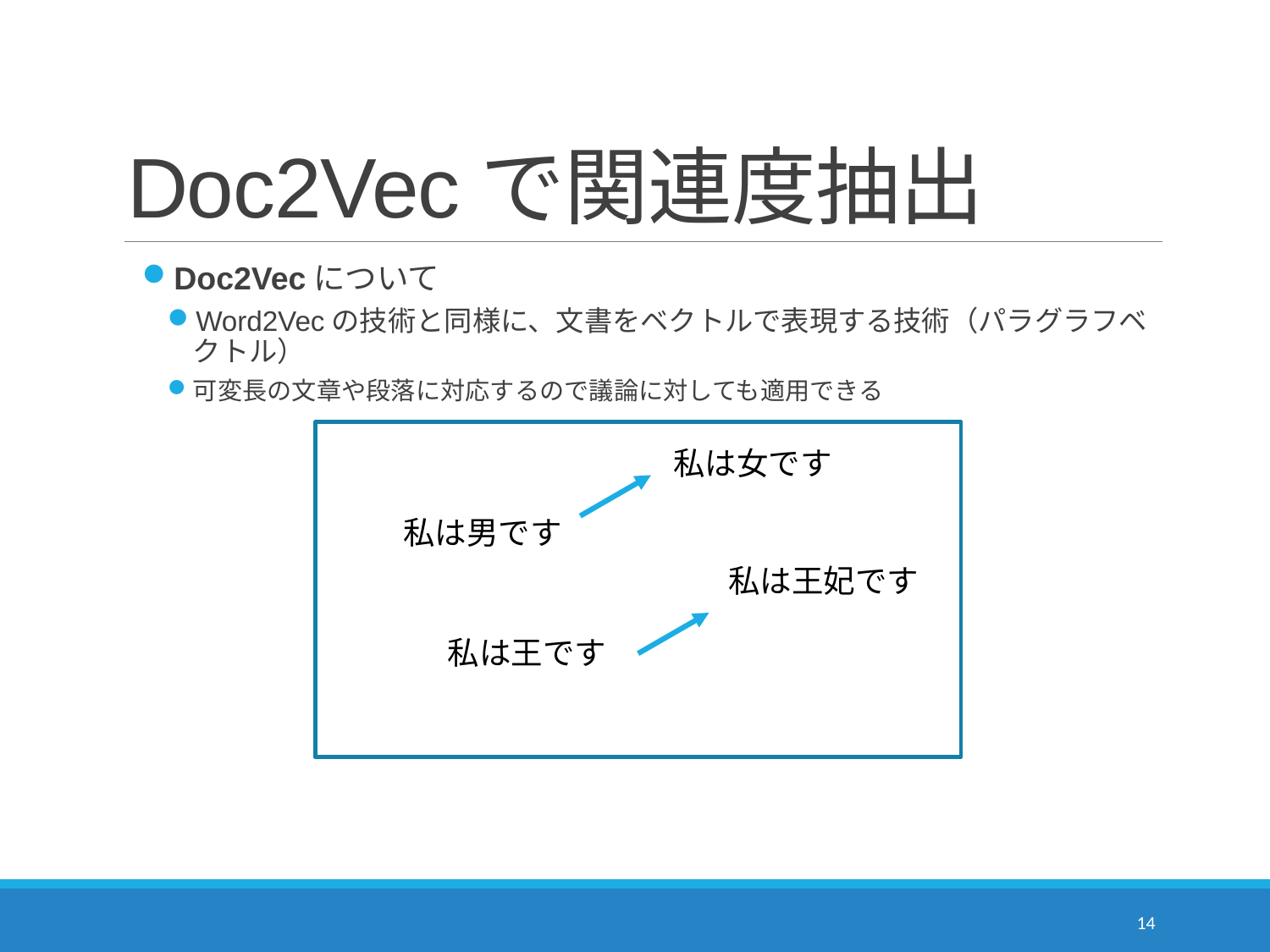

# Doc2Vecで関連度抽出
Doc2Vecについて
Word2Vecの技術と同様に、文書をベクトルで表現する技術（パラグラフベクトル）
可変長の文章や段落に対応するので議論に対しても適用できる

私は女です
私は男です
私は王妃です
私は王です
14